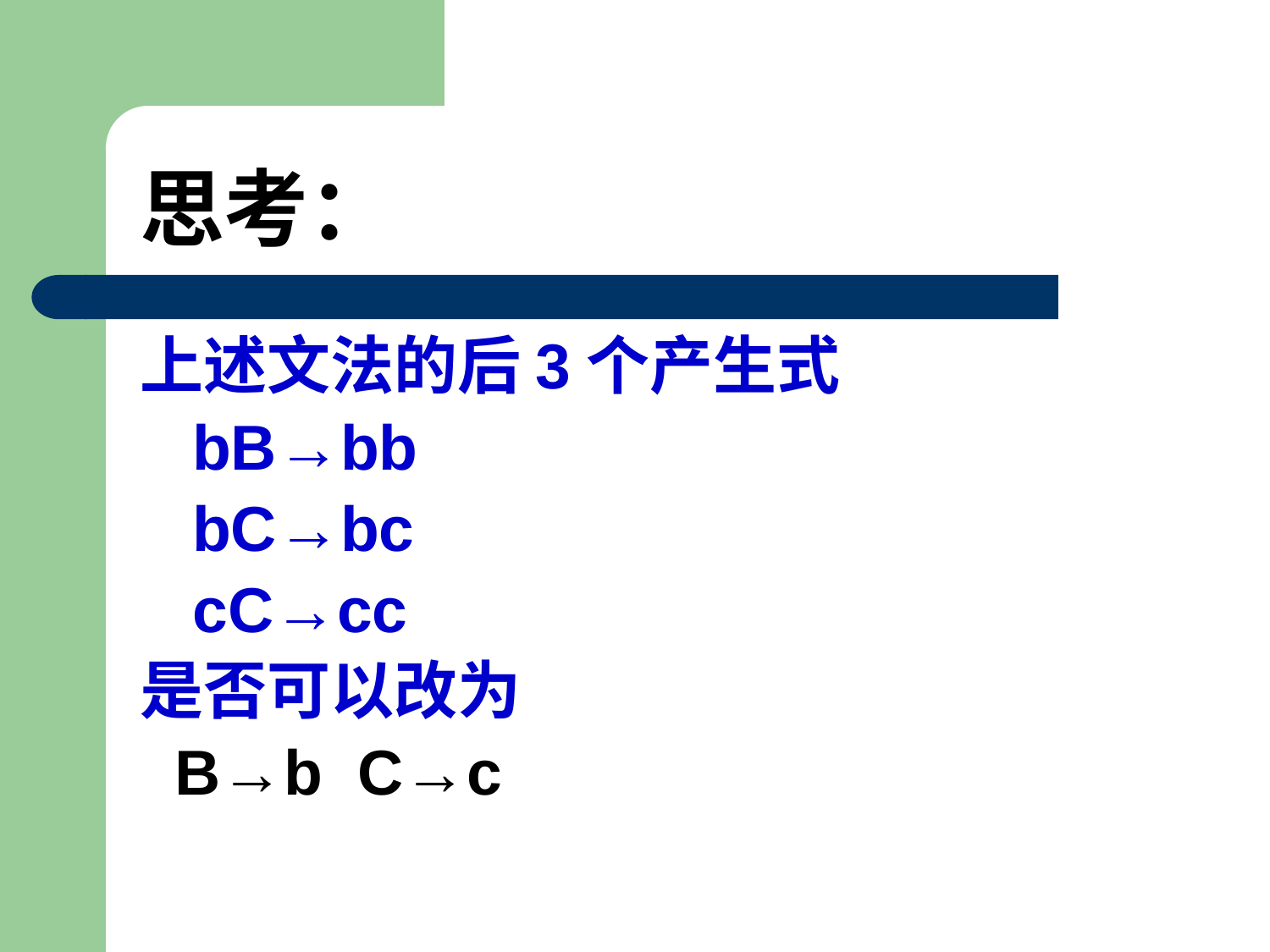

# 思考：
上述文法的后3个产生式
   bB→bb
   bC→bc
   cC→cc
是否可以改为
  B→b  C→c